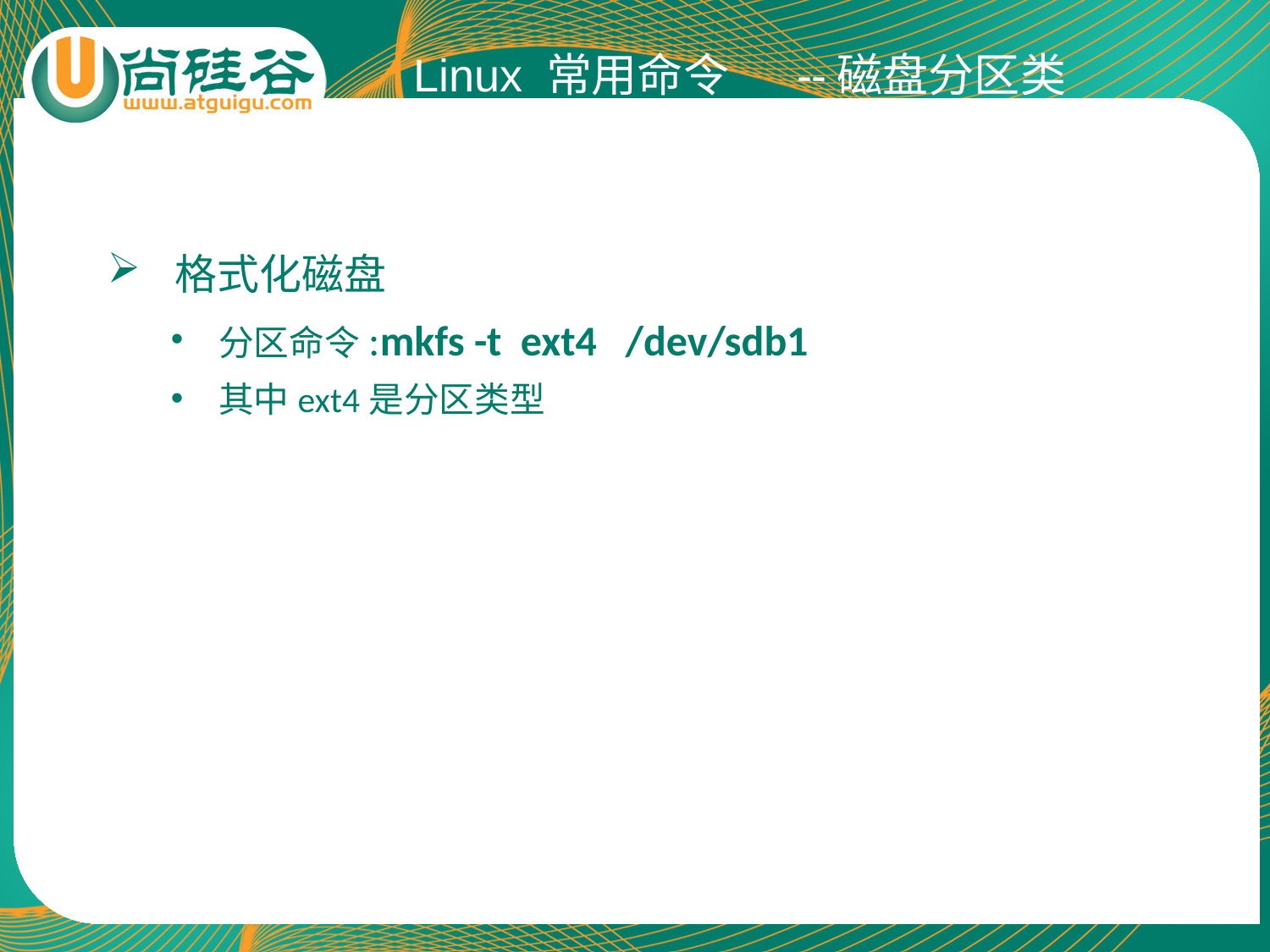

Linux 常用命令
--磁盘分区类
 格式化磁盘
分区命令:mkfs -t  ext4   /dev/sdb1
其中ext4是分区类型